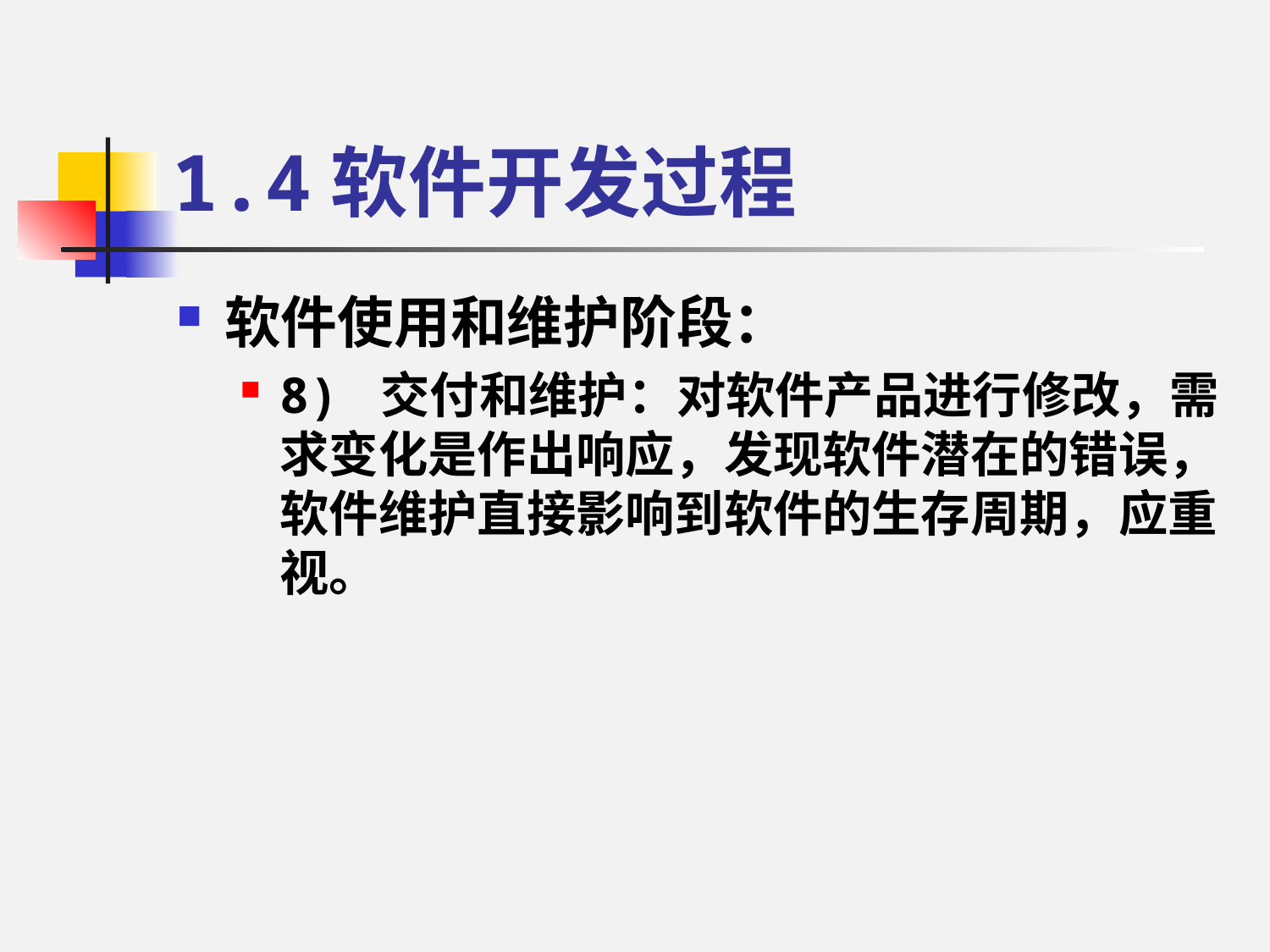

# 1.4软件开发过程
软件使用和维护阶段：
8) 交付和维护：对软件产品进行修改，需求变化是作出响应，发现软件潜在的错误，软件维护直接影响到软件的生存周期，应重视。
20